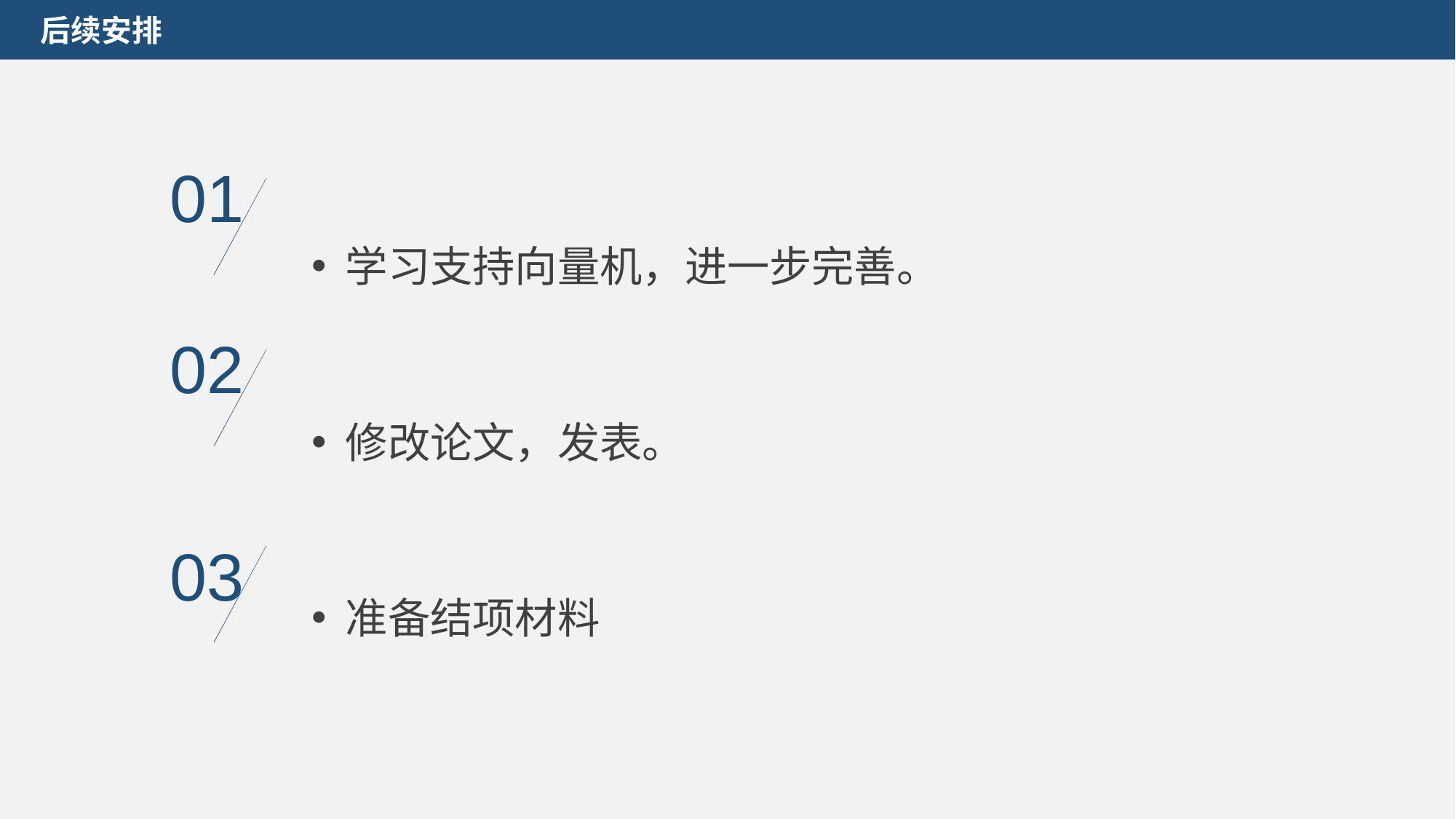

后续安排
01

学习支持向量机，进一步完善。
02

修改论文，发表。
03

准备结项材料